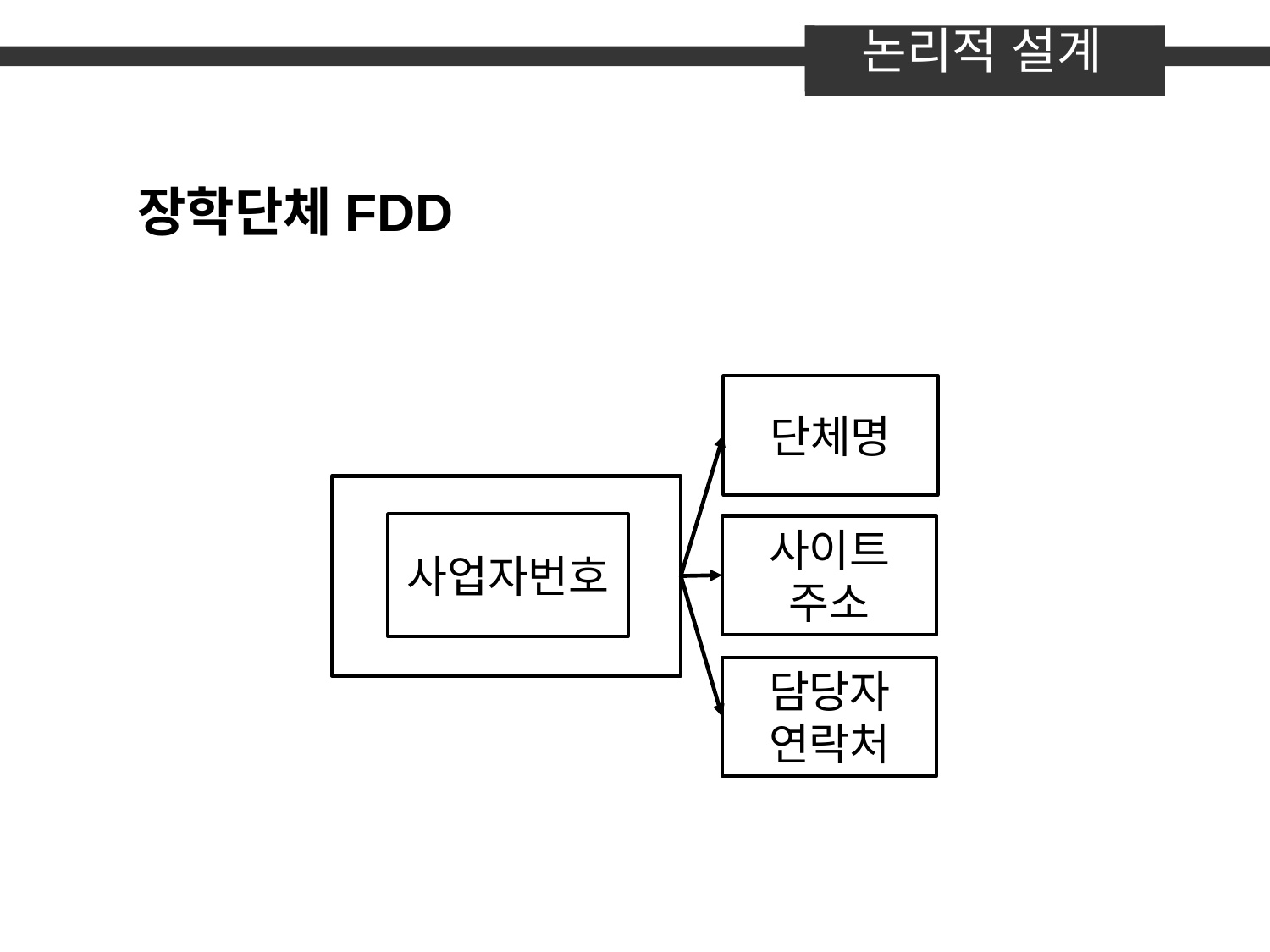

논리적 설계

장학단체FDD
단체명

사업자번호
사이트
주소
담당자
연락처